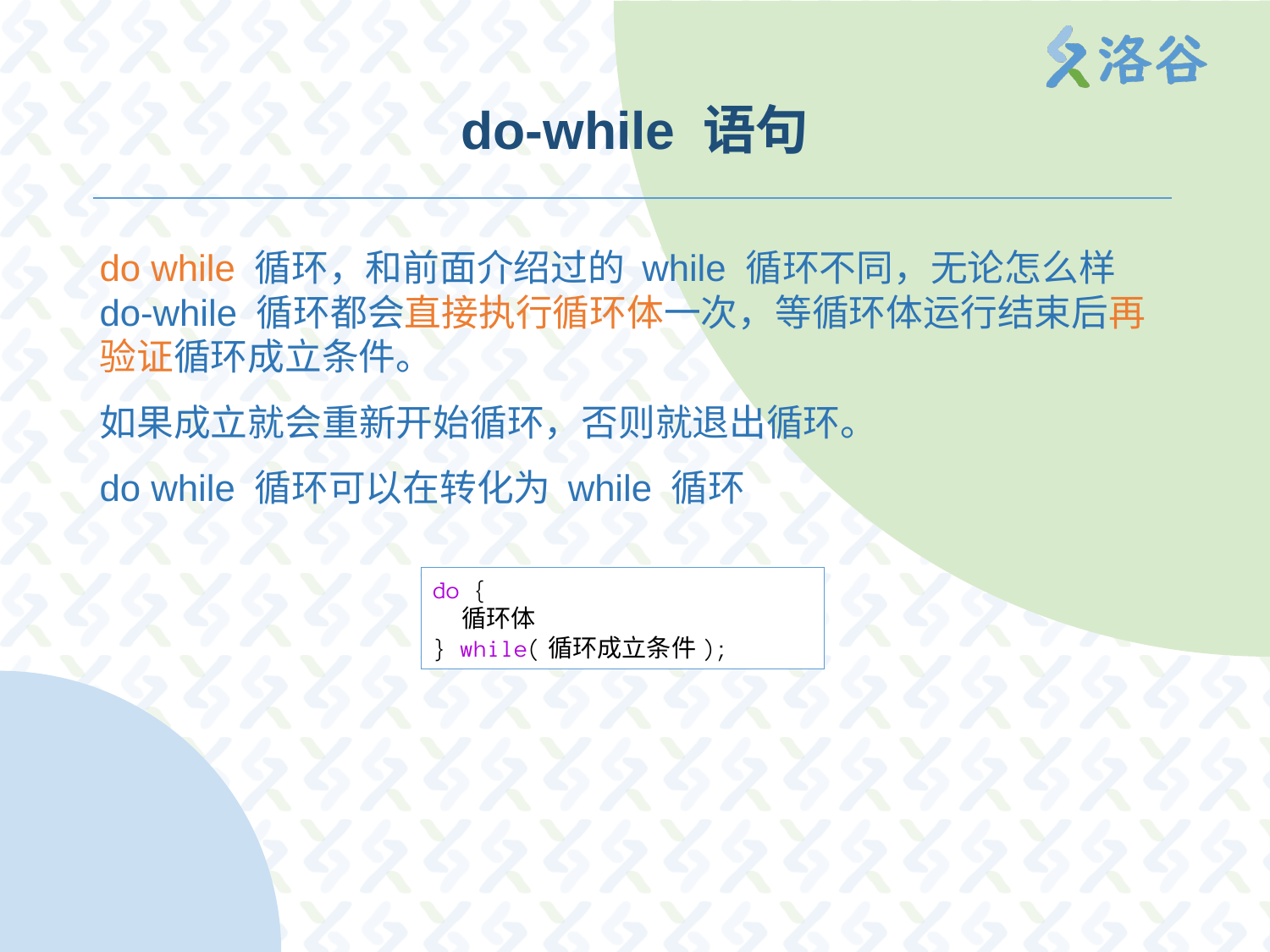

# do-while 语句
do while 循环，和前面介绍过的 while 循环不同，无论怎么样 do-while 循环都会直接执行循环体一次，等循环体运行结束后再验证循环成立条件。
如果成立就会重新开始循环，否则就退出循环。
do while 循环可以在转化为 while 循环

do {
    循环体
} while(循环成立条件);